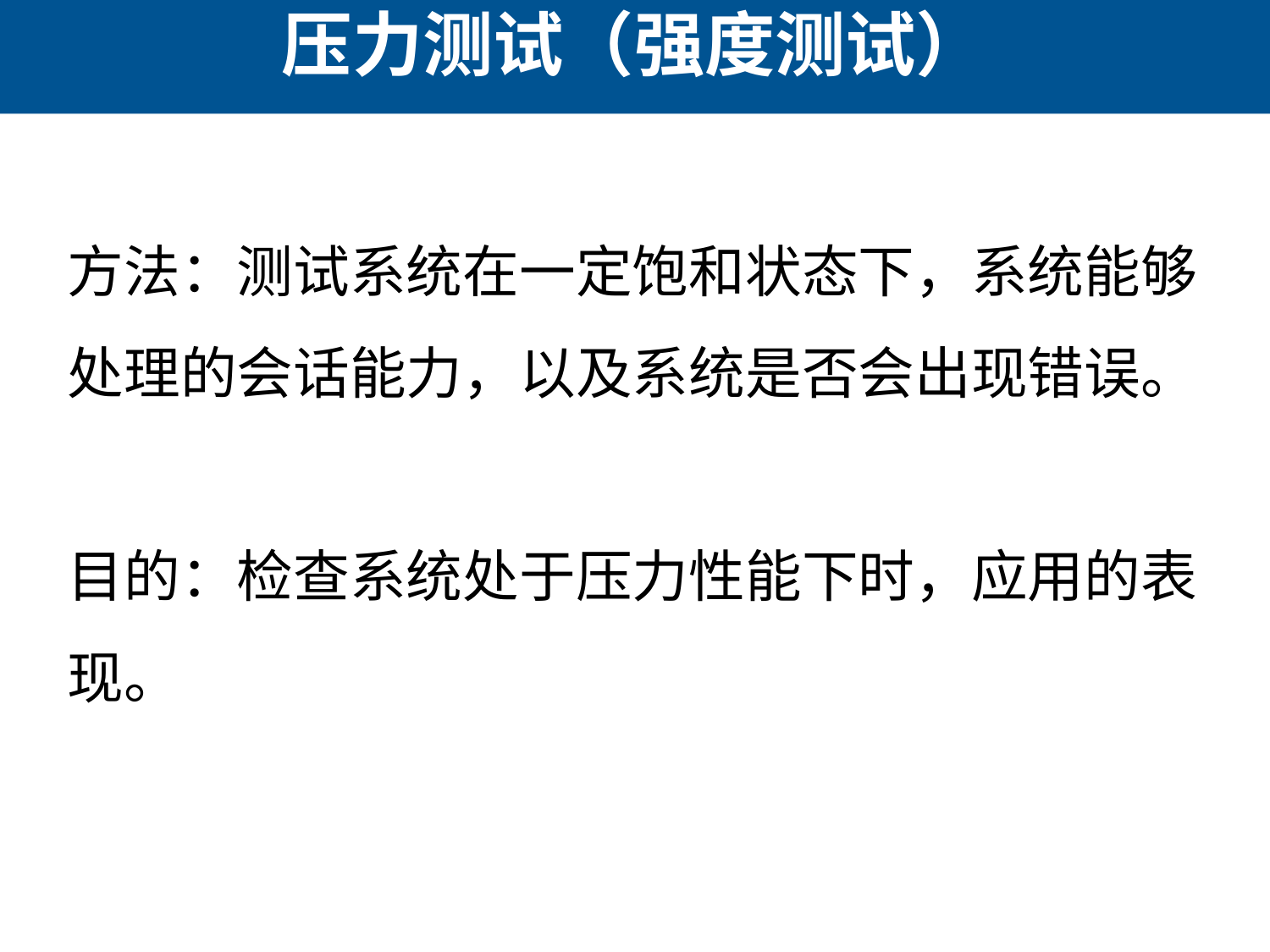

# 压力测试（强度测试）
方法：测试系统在一定饱和状态下，系统能够处理的会话能力，以及系统是否会出现错误。

目的：检查系统处于压力性能下时，应用的表现。